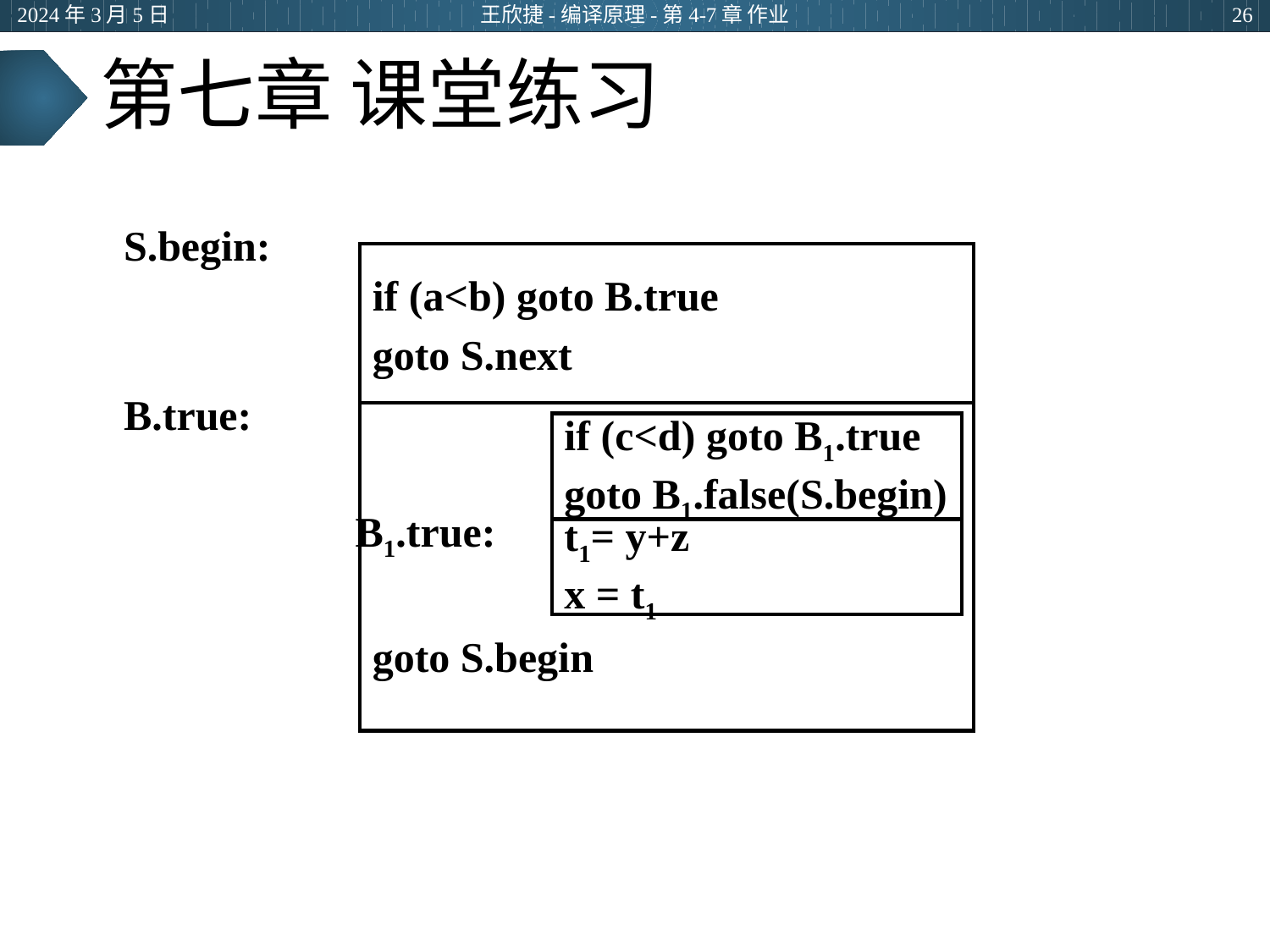

2024年3月5日
王欣捷-编译原理-第4-7章 作业
26
# 第七章 课堂练习
S.begin:
if (a<b) goto B.true
goto S.next
B.true:

goto S.begin
if (c<d) goto B1.true
goto B1.false(S.begin)
B1.true:
t1= y+z
x = t1